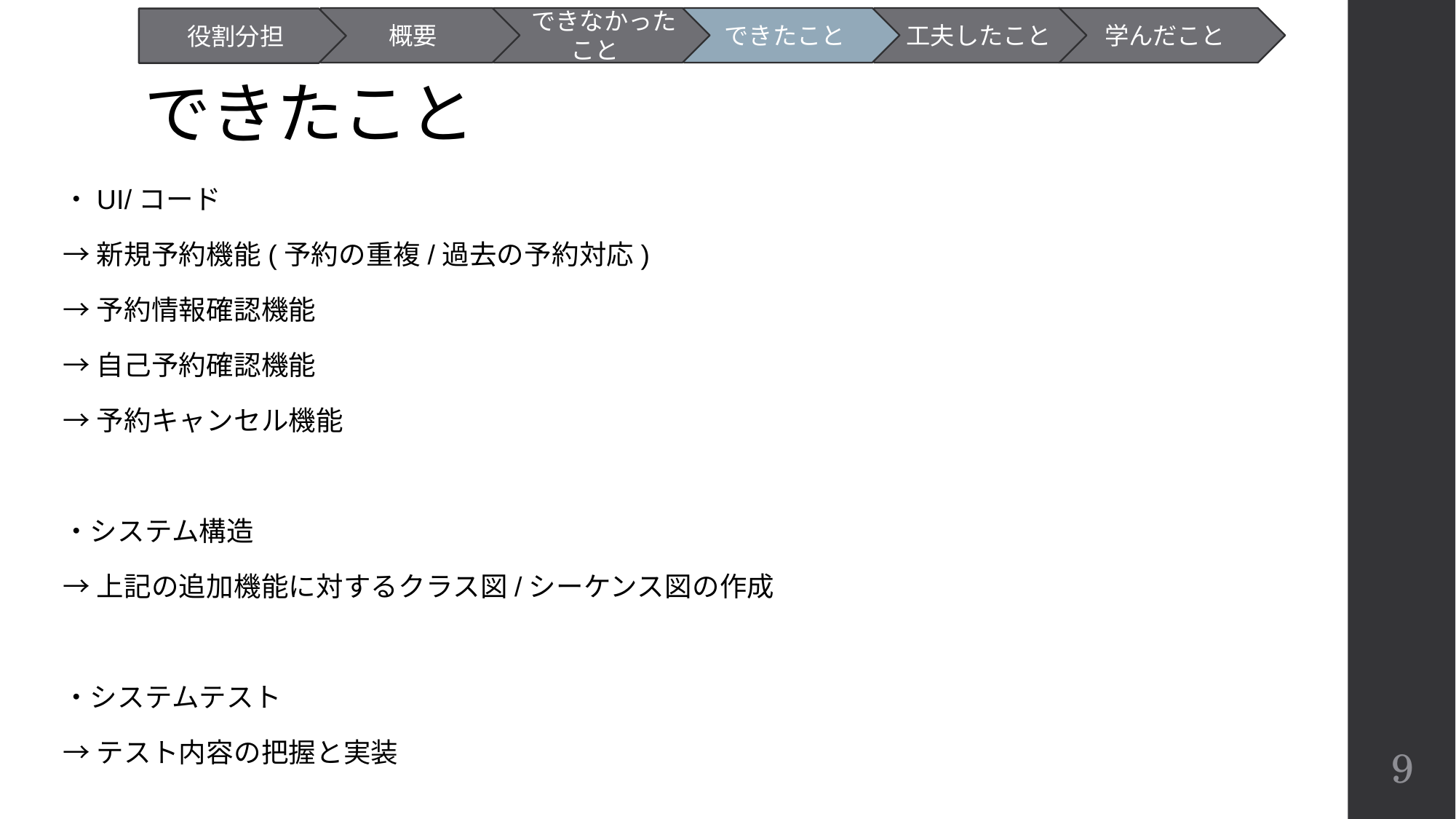

できたこと
概要
　できなかったこと
できたこと
 工夫したこと
学んだこと
役割分担
・UI/コード
→新規予約機能(予約の重複/過去の予約対応)
→予約情報確認機能
→自己予約確認機能
→予約キャンセル機能

・システム構造
→上記の追加機能に対するクラス図/シーケンス図の作成

・システムテスト
→テスト内容の把握と実装
9